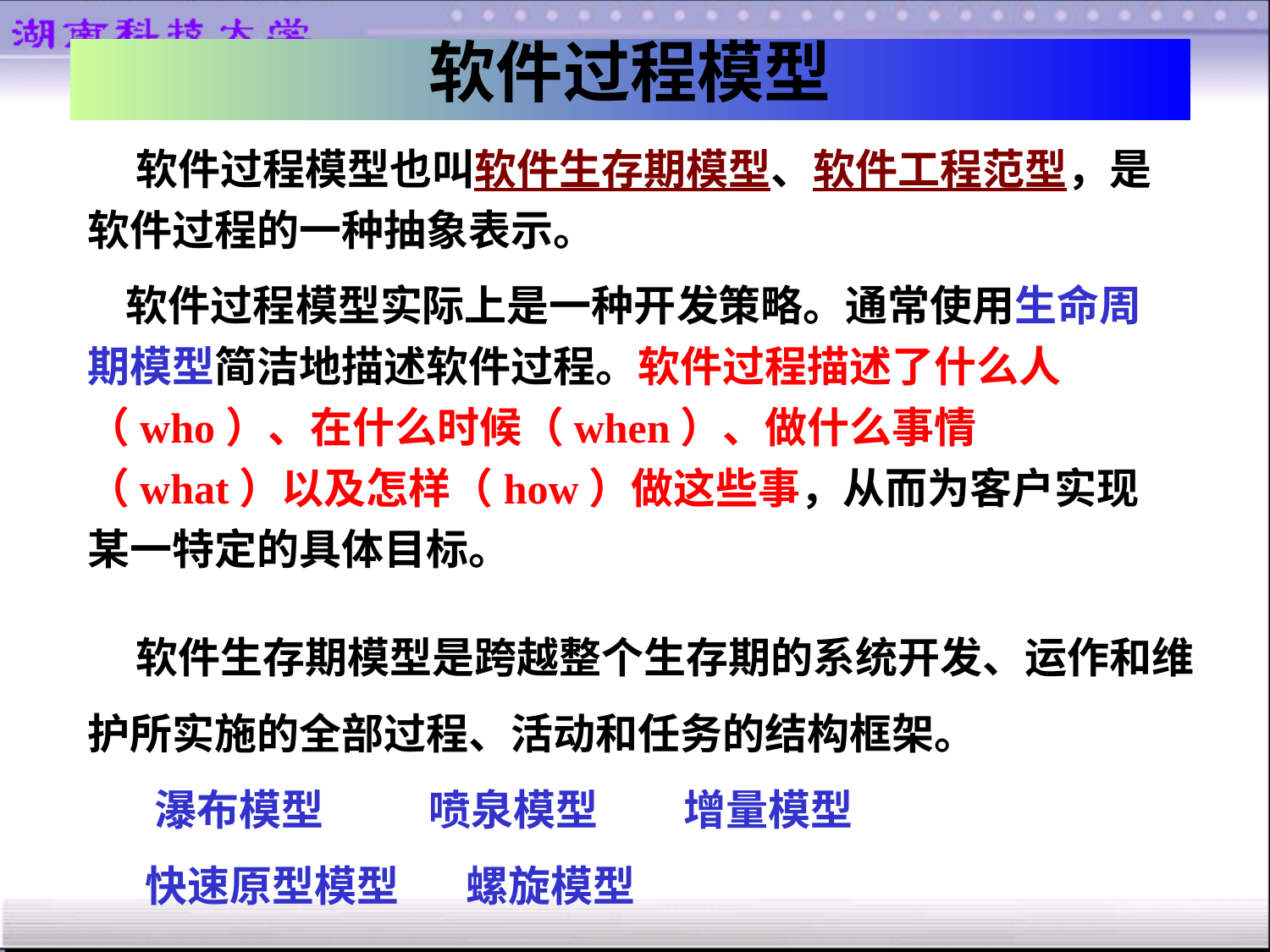

软件过程模型
    软件过程模型也叫软件生存期模型、软件工程范型，是软件过程的一种抽象表示。
   软件过程模型实际上是一种开发策略。通常使用生命周期模型简洁地描述软件过程。软件过程描述了什么人（who）、在什么时候（when）、做什么事情（what）以及怎样（how）做这些事，从而为客户实现某一特定的具体目标。
    软件生存期模型是跨越整个生存期的系统开发、运作和维护所实施的全部过程、活动和任务的结构框架。
      瀑布模型           喷泉模型         增量模型
     快速原型模型       螺旋模型